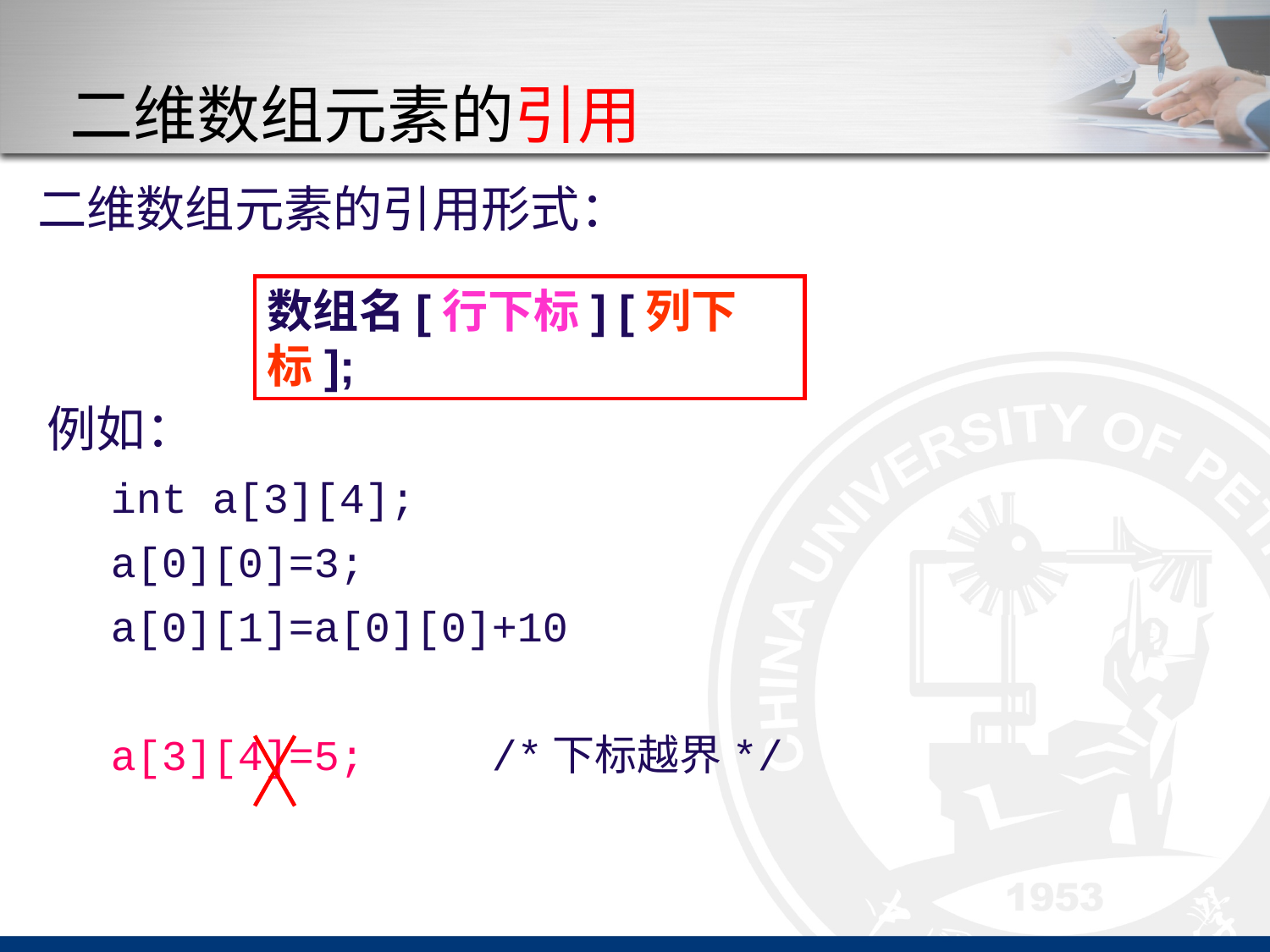

# 二维数组元素的引用
二维数组元素的引用形式：
数组名[行下标] [列下标];

例如：
int a[3][4];
a[0][0]=3;
a[0][1]=a[0][0]+10

a[3][4]=5;     /*下标越界*/